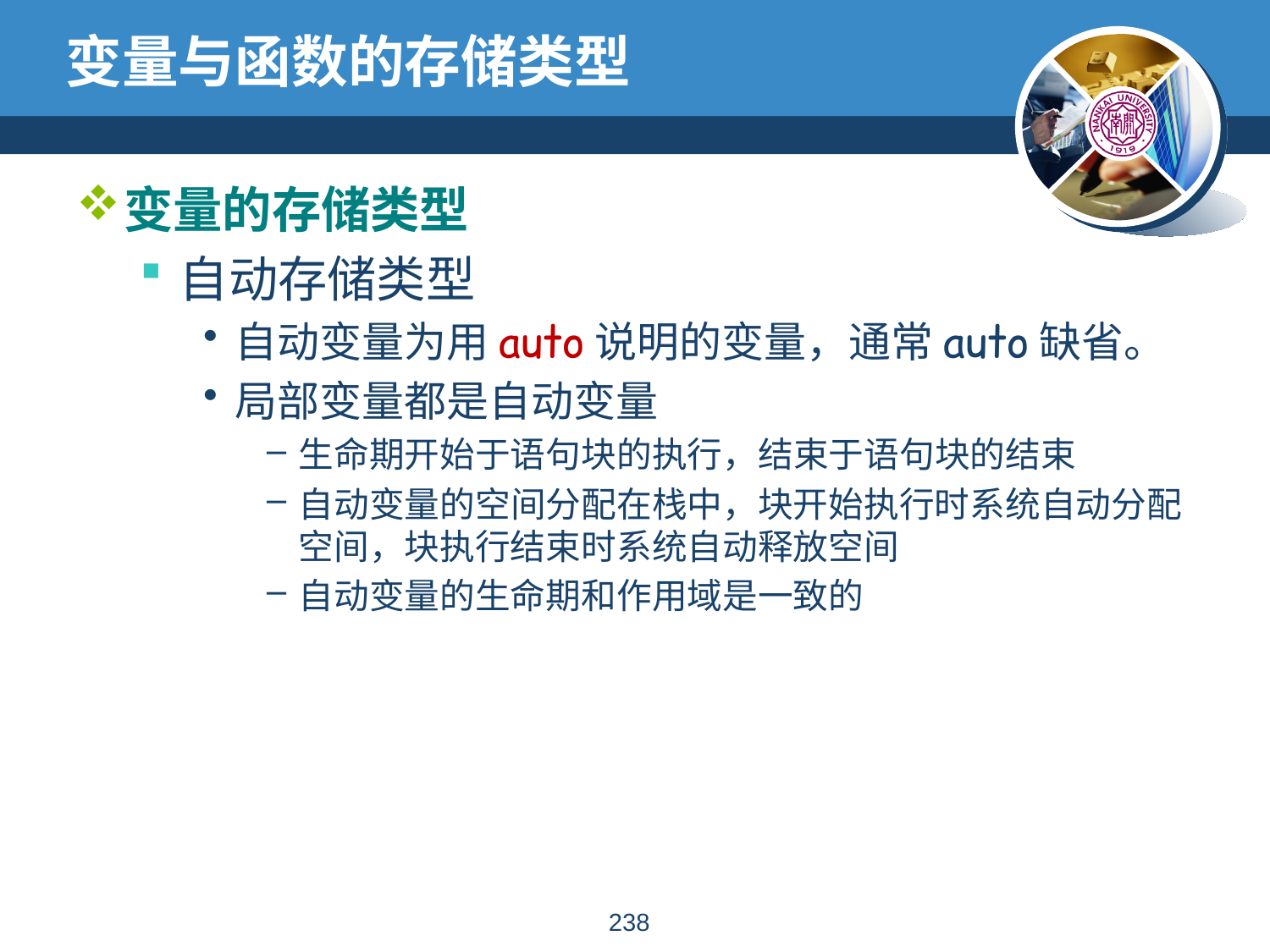

# 变量与函数的存储类型
变量的存储类型
自动存储类型
自动变量为用auto说明的变量，通常auto缺省。
局部变量都是自动变量
生命期开始于语句块的执行，结束于语句块的结束
自动变量的空间分配在栈中，块开始执行时系统自动分配空间，块执行结束时系统自动释放空间
自动变量的生命期和作用域是一致的

238